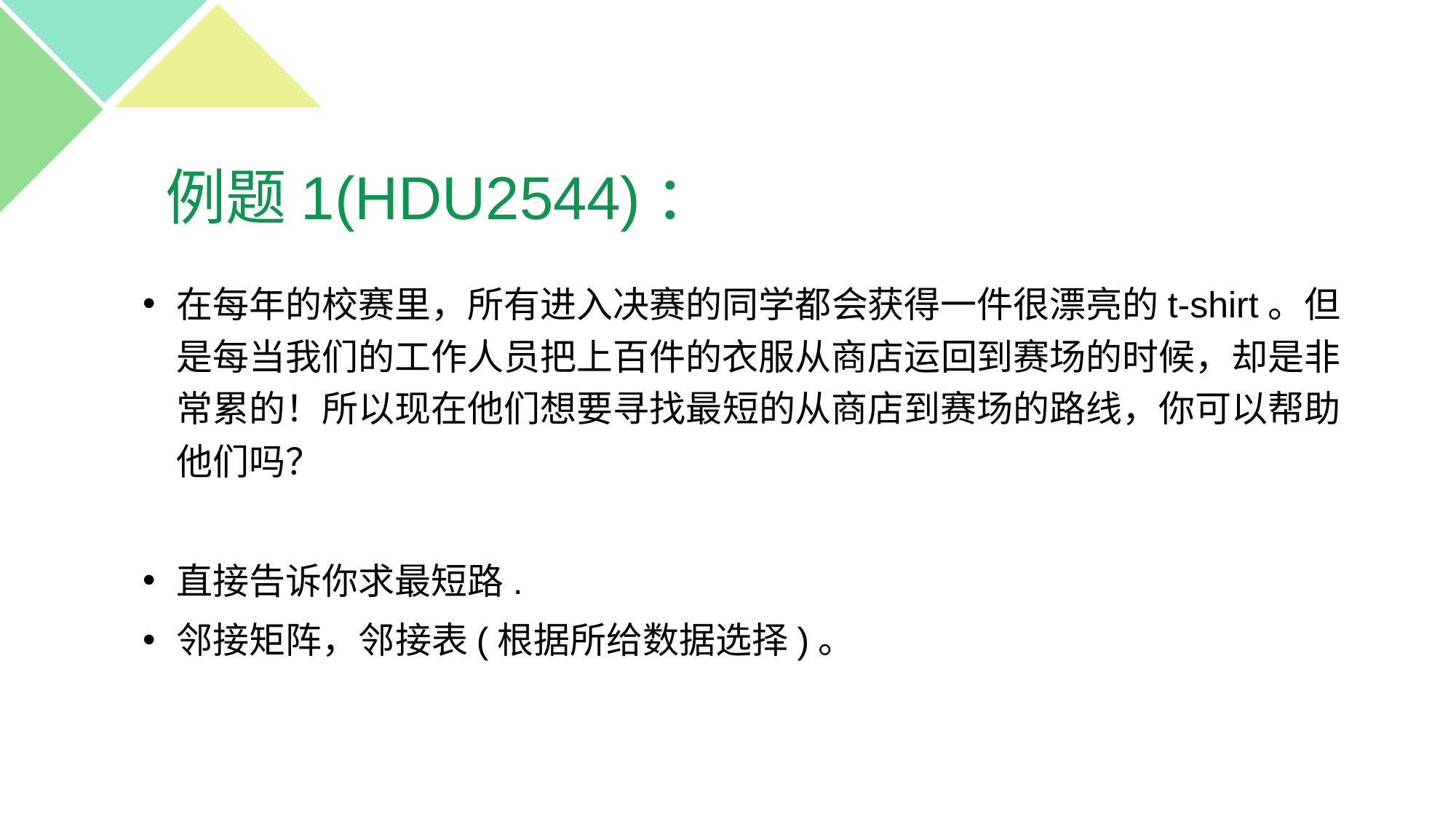

例题1(HDU2544)：
在每年的校赛里，所有进入决赛的同学都会获得一件很漂亮的t-shirt。但是每当我们的工作人员把上百件的衣服从商店运回到赛场的时候，却是非常累的！所以现在他们想要寻找最短的从商店到赛场的路线，你可以帮助他们吗？

直接告诉你求最短路.
邻接矩阵，邻接表(根据所给数据选择)。